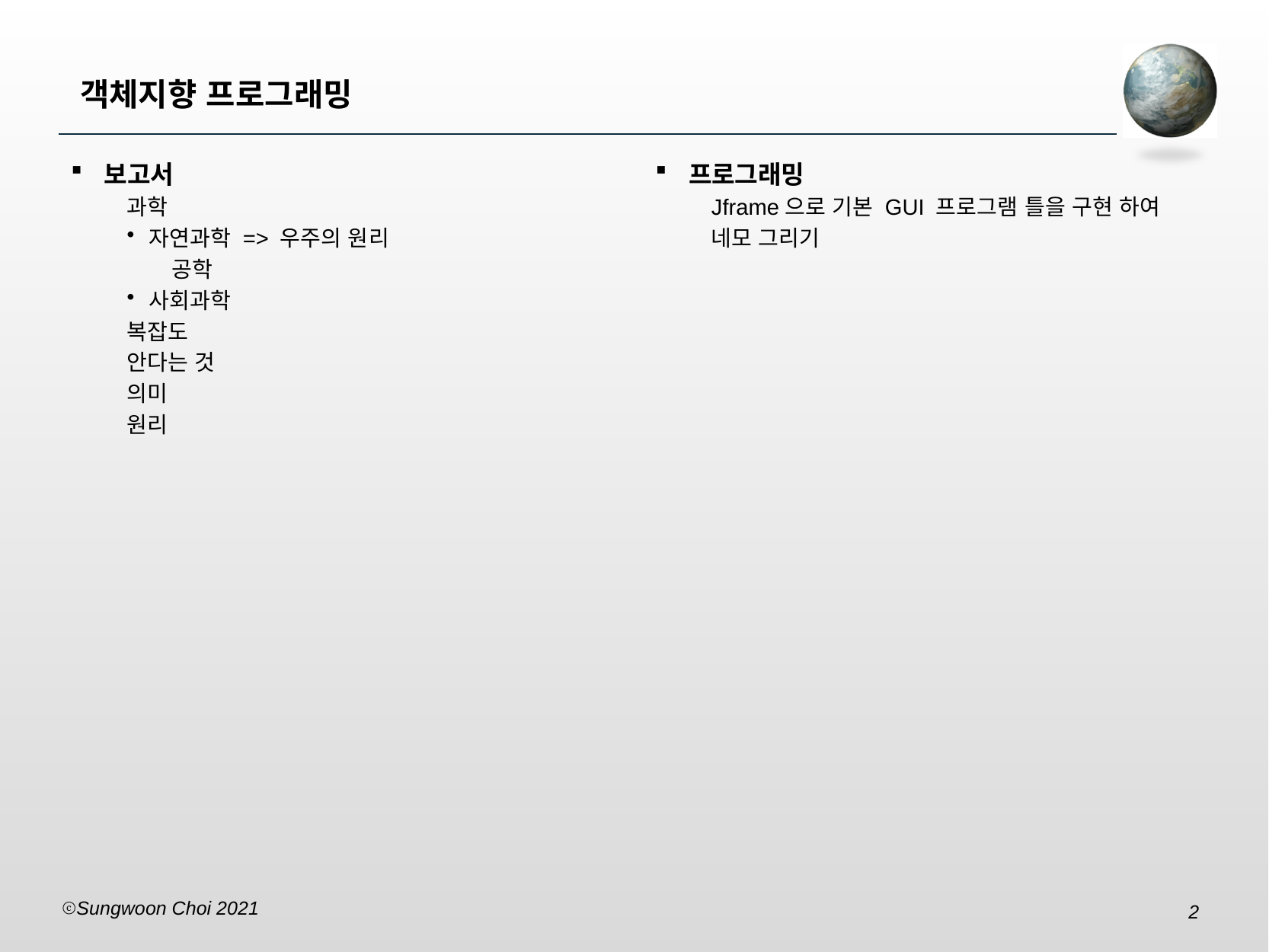

# 객체지향 프로그래밍
보고서
과학
자연과학 => 우주의 원리
공학
사회과학
복잡도
안다는 것
의미
원리

프로그래밍
Jframe으로 기본 GUI 프로그램 틀을 구현 하여
네모 그리기
Sungwoon Choi 2021
2